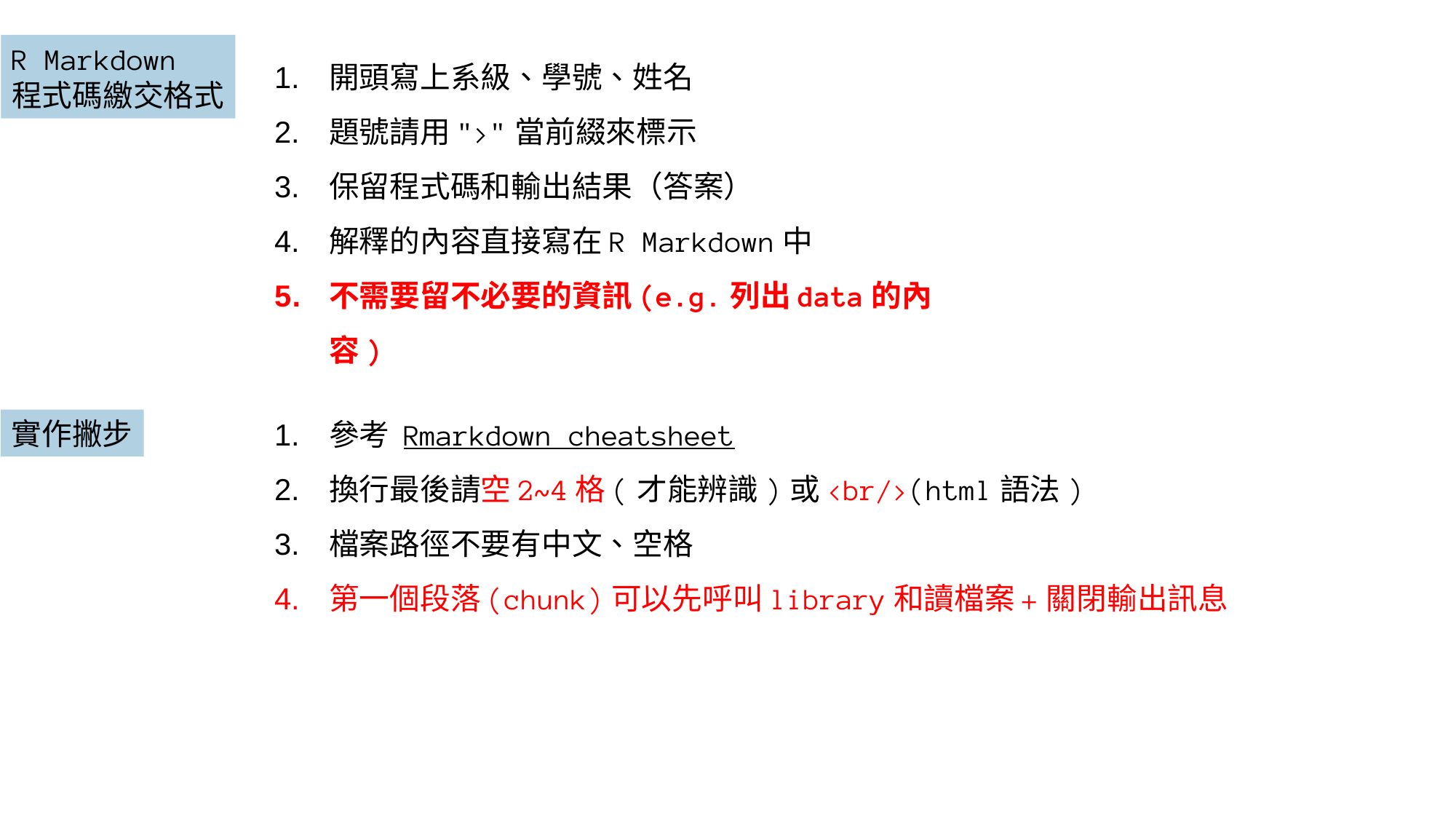

R Markdown
程式碼繳交格式
開頭寫上系級、學號、姓名
題號請用">"當前綴來標示
保留程式碼和輸出結果（答案）
解釋的內容直接寫在R Markdown中
不需要留不必要的資訊(e.g.列出data的內容)
參考 Rmarkdown cheatsheet
換行最後請空2~4格(才能辨識)或<br/>(html語法)
檔案路徑不要有中文、空格
第一個段落(chunk)可以先呼叫library和讀檔案+關閉輸出訊息
實作撇步